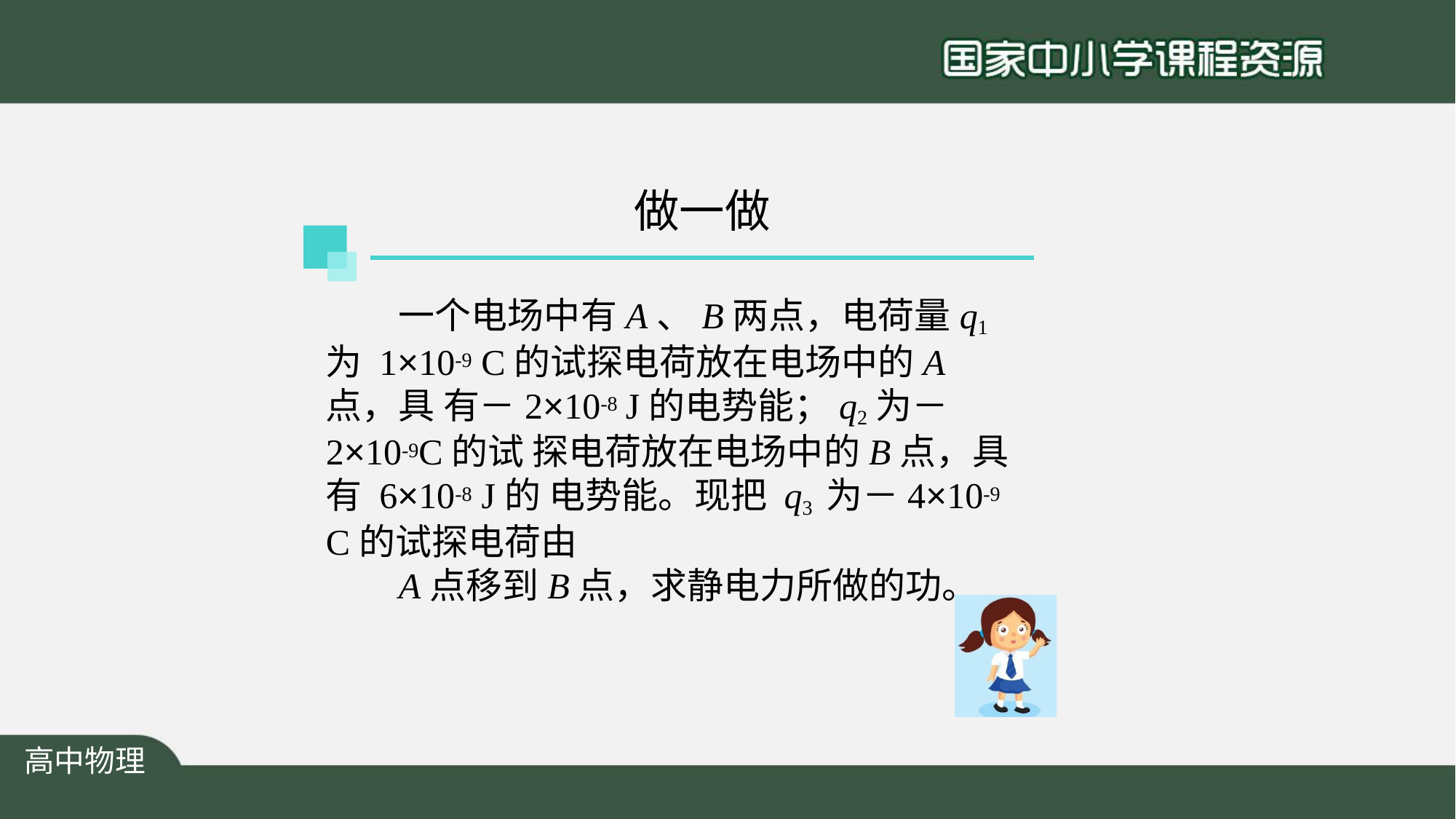

# 做一做

一个电场中有A、B两点，电荷量q1为 1×10-9 C的试探电荷放在电场中的A点，具 有－2×10-8 J的电势能；q2为－2×10-9C的试 探电荷放在电场中的B点，具有 6×10-8 J的 电势能。现把 q3 为－4×10-9 C的试探电荷由
A点移到B点，求静电力所做的功。

高中物理